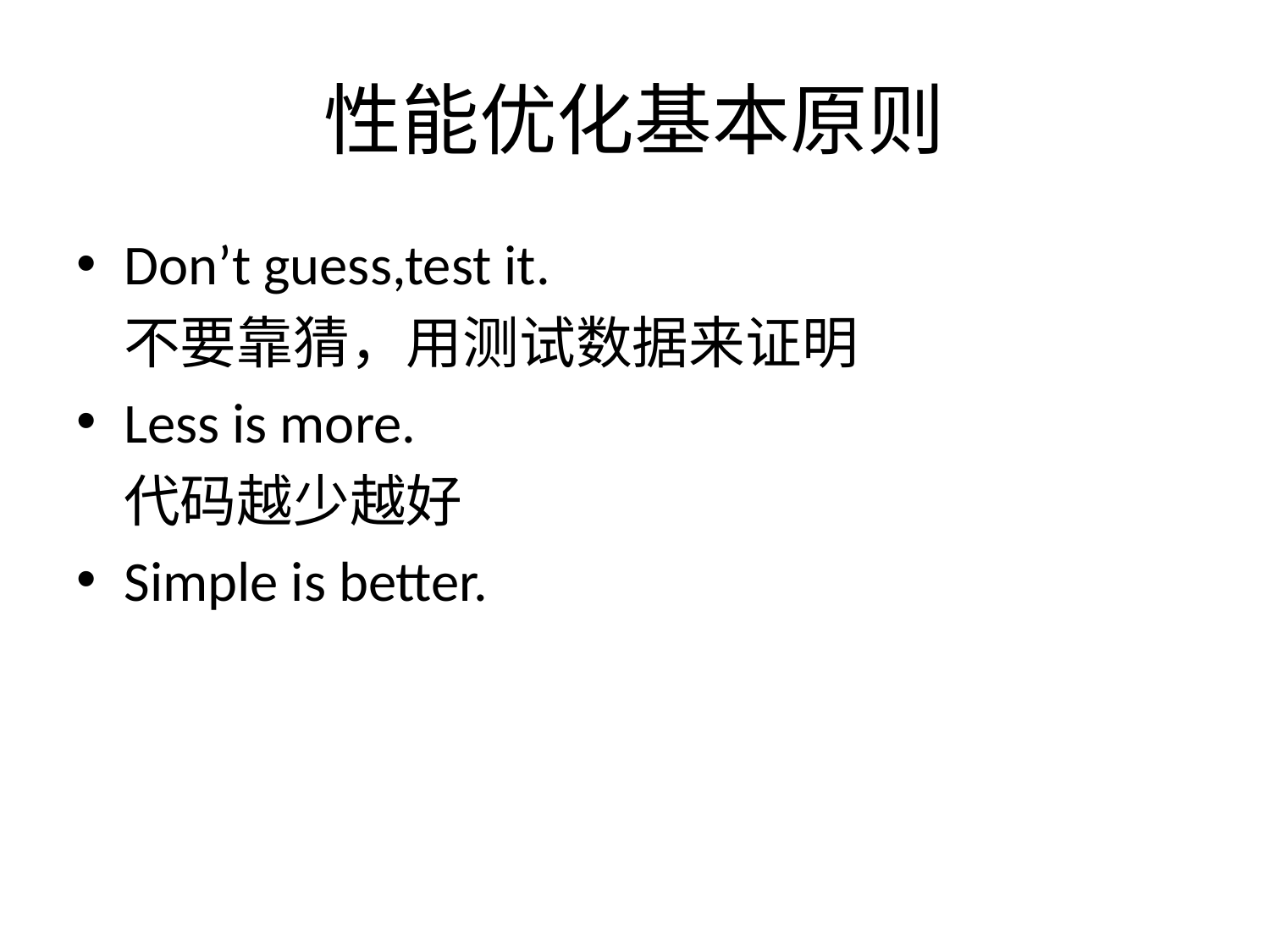

# 性能优化基本原则
Don’t guess,test it.
	不要靠猜，用测试数据来证明
Less is more.
	代码越少越好
Simple is better.